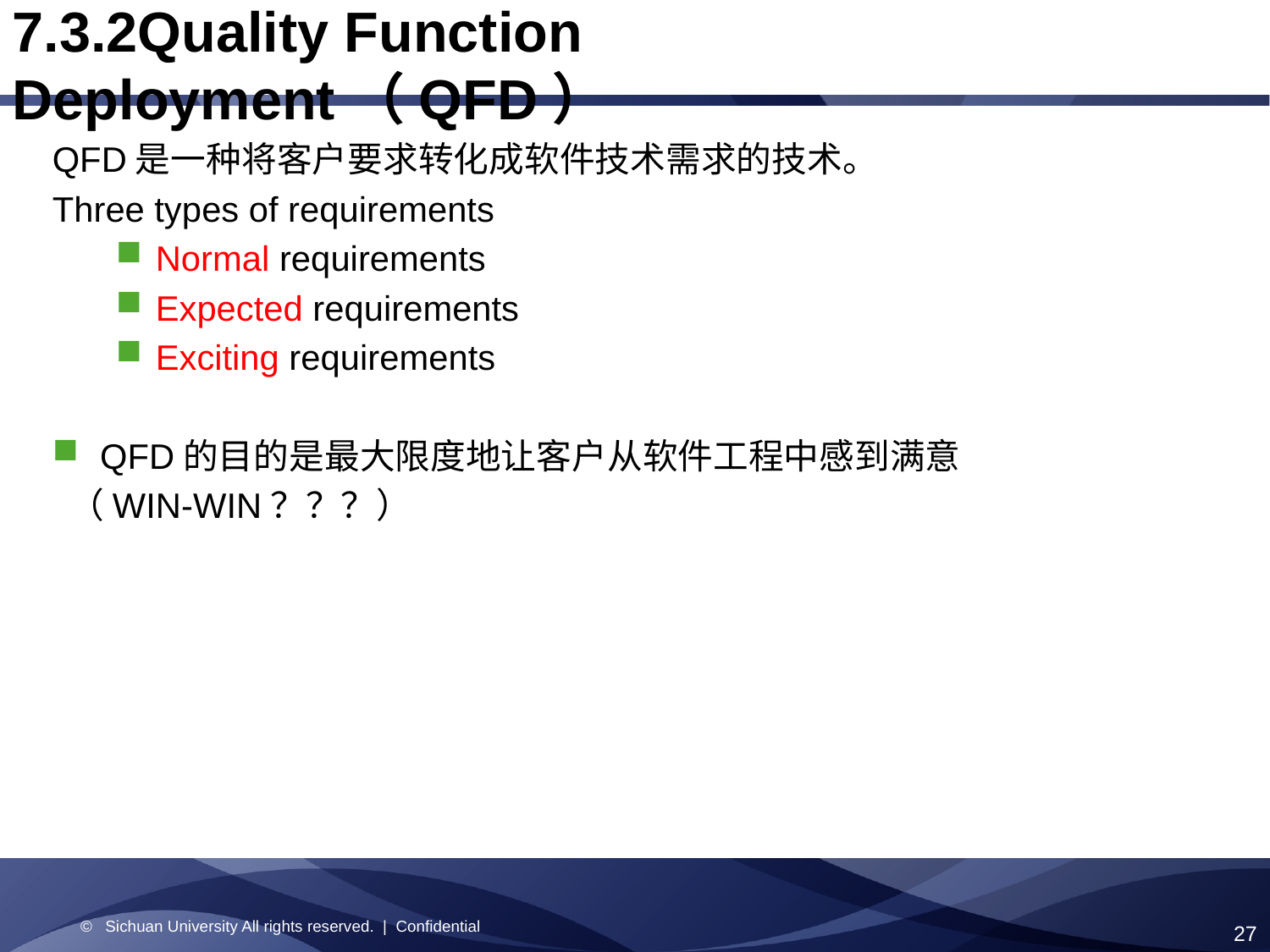

7.3.2Quality Function Deployment（QFD）
QFD是一种将客户要求转化成软件技术需求的技术。
Three types of requirements
Normal requirements
Expected requirements
Exciting requirements

QFD的目的是最大限度地让客户从软件工程中感到满意
 （WIN-WIN？？？）

©   Sichuan University All rights reserved.  |  Confidential
27